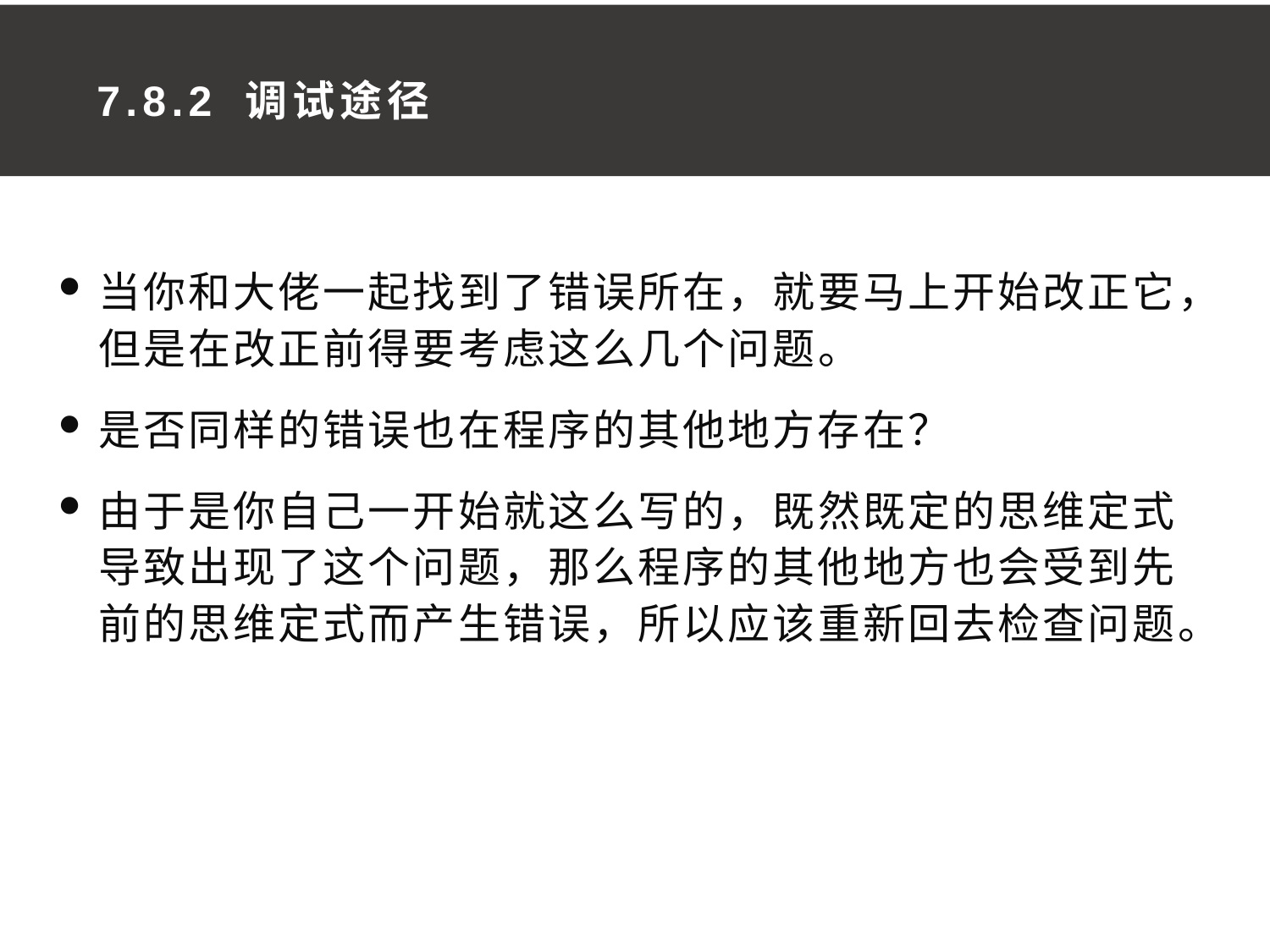

当你和大佬一起找到了错误所在，就要马上开始改正它，但是在改正前得要考虑这么几个问题。
是否同样的错误也在程序的其他地方存在？
由于是你自己一开始就这么写的，既然既定的思维定式导致出现了这个问题，那么程序的其他地方也会受到先前的思维定式而产生错误，所以应该重新回去检查问题。
7.8.2 调试途径